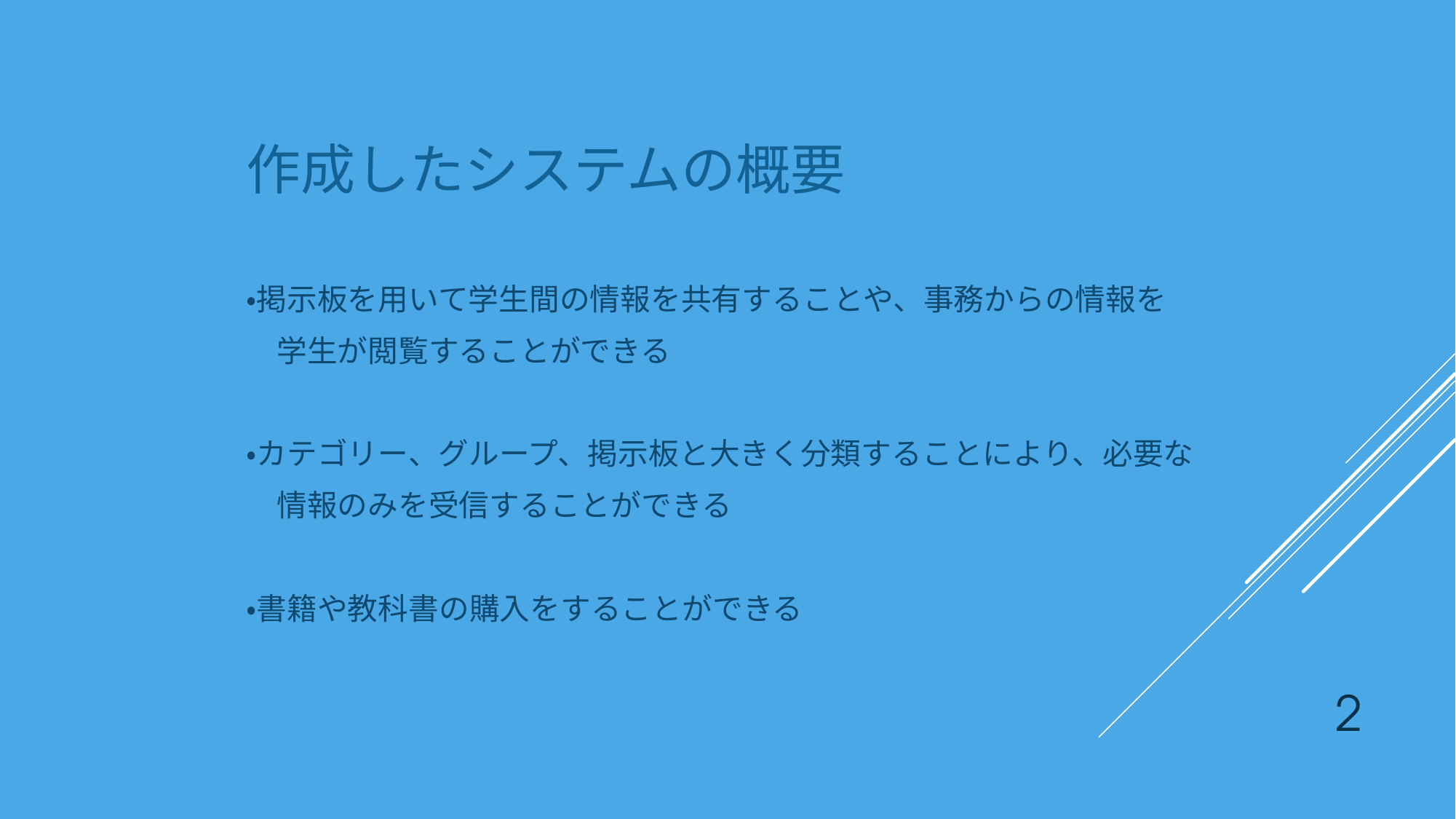

# 作成したシステムの概要
・掲示板を用いて学生間の情報を共有することや、事務からの情報を
　学生が閲覧することができる

・カテゴリー、グループ、掲示板と大きく分類することにより、必要な
　情報のみを受信することができる

・書籍や教科書の購入をすることができる
2